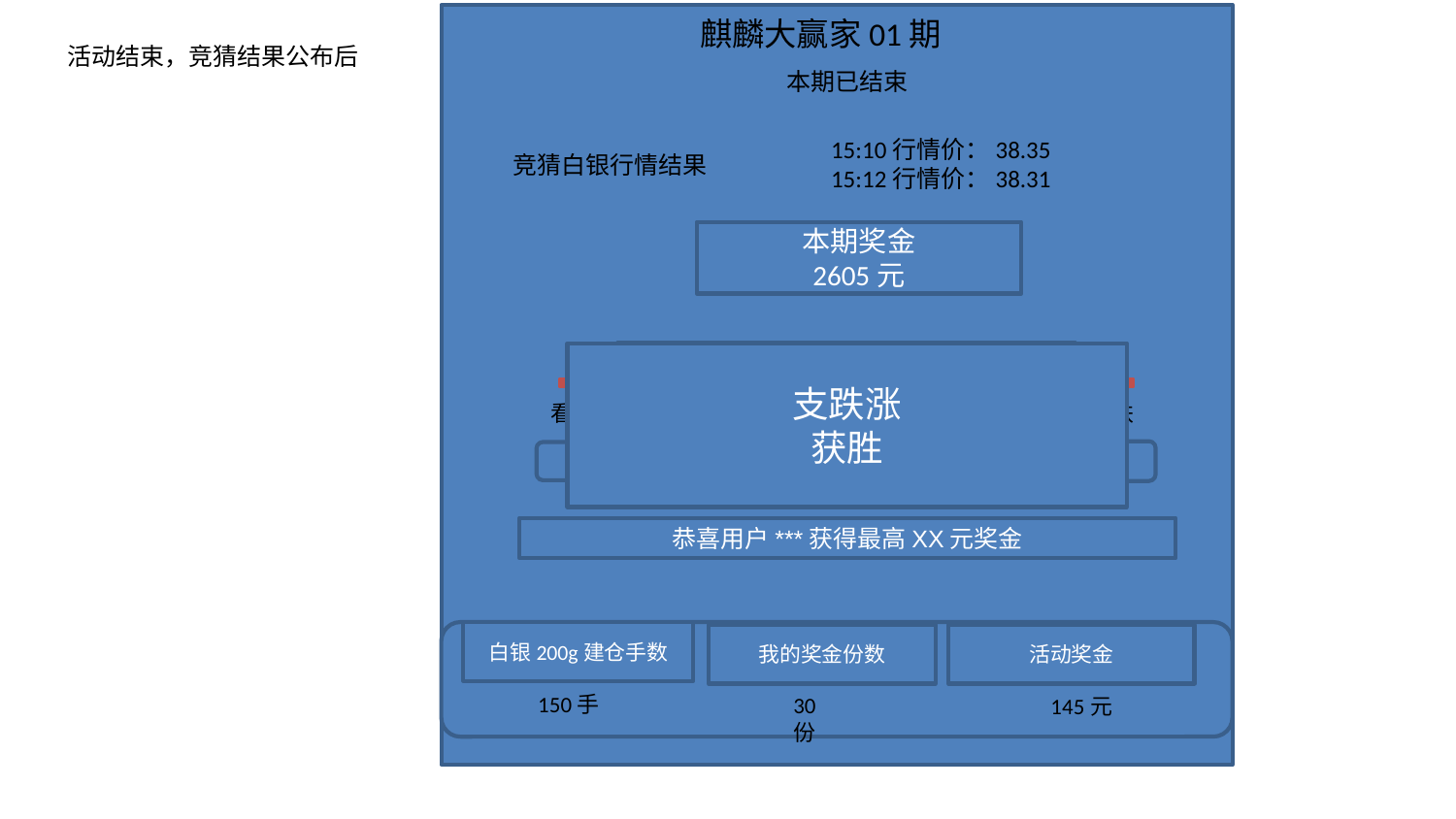

麒麟大赢家01期
活动结束，竞猜结果公布后
本期已结束
15:10行情价：38.35
15:12行情价：38.31
竞猜白银行情结果
本期奖金
2605元
支跌涨
获胜
白银200g建仓5手=1份奖金

VS
看跌
看涨
支持跌
支持平
支持涨
恭喜用户***获得最高XX元奖金

白银200g建仓手数
我的奖金份数
活动奖金
150手
30份
145元